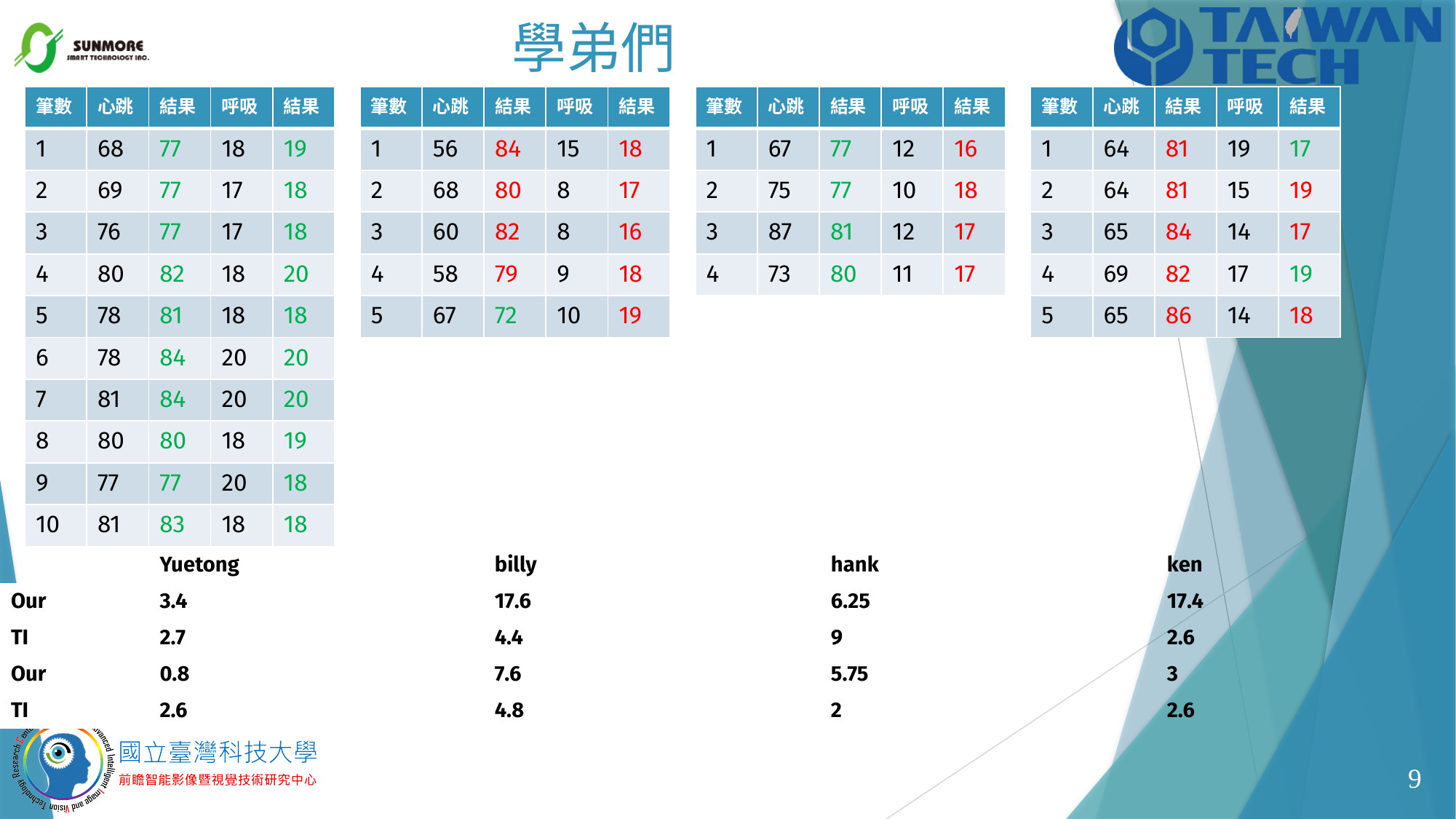

# 學弟們
| 筆數 | 心跳 | 結果 | 呼吸 | 結果 |
| --- | --- | --- | --- | --- |
| 1 | 68 | 77 | 18 | 19 |
| 2 | 69 | 77 | 17 | 18 |
| 3 | 76 | 77 | 17 | 18 |
| 4 | 80 | 82 | 18 | 20 |
| 5 | 78 | 81 | 18 | 18 |
| 6 | 78 | 84 | 20 | 20 |
| 7 | 81 | 84 | 20 | 20 |
| 8 | 80 | 80 | 18 | 19 |
| 9 | 77 | 77 | 20 | 18 |
| 10 | 81 | 83 | 18 | 18 |
| 筆數 | 心跳 | 結果 | 呼吸 | 結果 |
| --- | --- | --- | --- | --- |
| 1 | 56 | 84 | 15 | 18 |
| 2 | 68 | 80 | 8 | 17 |
| 3 | 60 | 82 | 8 | 16 |
| 4 | 58 | 79 | 9 | 18 |
| 5 | 67 | 72 | 10 | 19 |
| 筆數 | 心跳 | 結果 | 呼吸 | 結果 |
| --- | --- | --- | --- | --- |
| 1 | 67 | 77 | 12 | 16 |
| 2 | 75 | 77 | 10 | 18 |
| 3 | 87 | 81 | 12 | 17 |
| 4 | 73 | 80 | 11 | 17 |
| 筆數 | 心跳 | 結果 | 呼吸 | 結果 |
| --- | --- | --- | --- | --- |
| 1 | 64 | 81 | 19 | 17 |
| 2 | 64 | 81 | 15 | 19 |
| 3 | 65 | 84 | 14 | 17 |
| 4 | 69 | 82 | 17 | 19 |
| 5 | 65 | 86 | 14 | 18 |
|  | Yuetong | billy | hank | ken |
| --- | --- | --- | --- | --- |
| Our | 3.4 | 17.6 | 6.25 | 17.4 |
| TI | 2.7 | 4.4 | 9 | 2.6 |
| Our | 0.8 | 7.6 | 5.75 | 3 |
| TI | 2.6 | 4.8 | 2 | 2.6 |
9